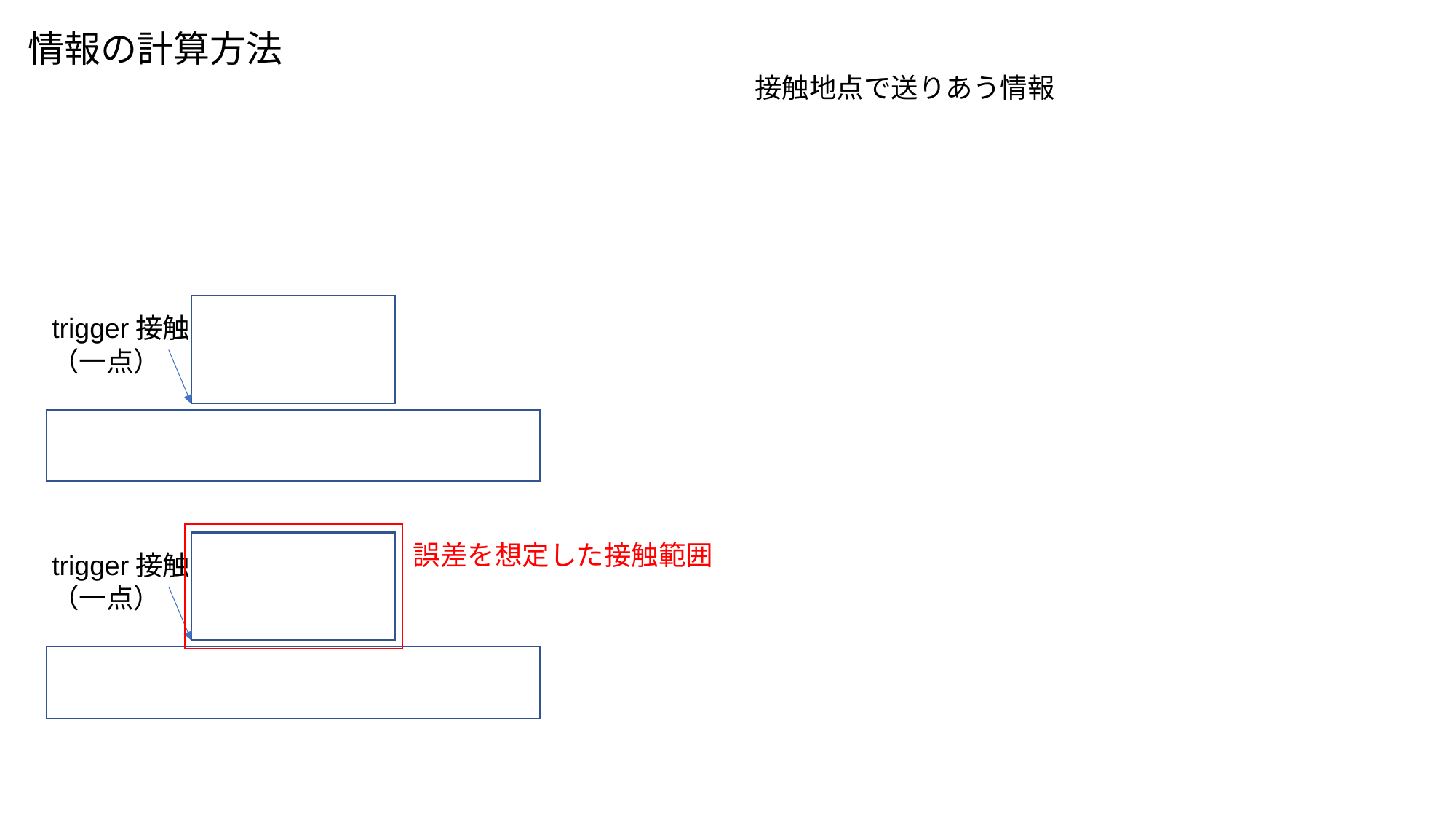

情報の計算方法
接触地点で送りあう情報

trigger接触
（一点）

誤差を想定した接触範囲
trigger接触
（一点）